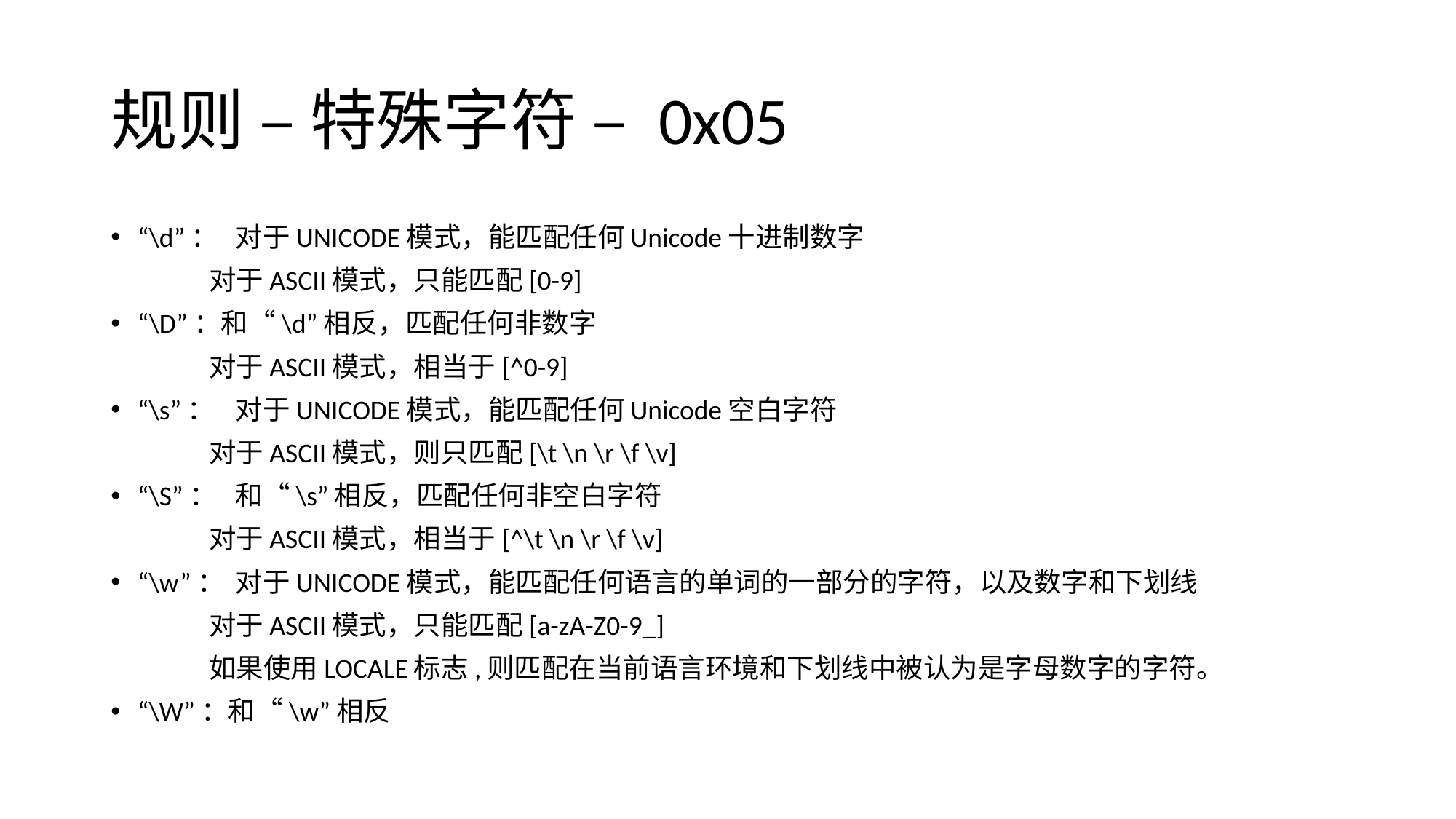

# 规则 – 特殊字符 – 0x05
“\d”：	对于UNICODE模式，能匹配任何Unicode十进制数字
 	对于ASCII模式，只能匹配[0-9]
“\D”：和“\d”相反，匹配任何非数字
	对于ASCII模式，相当于[^0-9]
“\s”：	对于UNICODE模式，能匹配任何Unicode空白字符
	对于ASCII模式，则只匹配[\t \n \r \f \v]
“\S”：	和“\s”相反，匹配任何非空白字符
	对于ASCII模式，相当于[^\t \n \r \f \v]
“\w”：	对于UNICODE模式，能匹配任何语言的单词的一部分的字符，以及数字和下划线
	对于ASCII模式，只能匹配[a-zA-Z0-9_]
	如果使用LOCALE标志,则匹配在当前语言环境和下划线中被认为是字母数字的字符。
“\W”：和“\w”相反